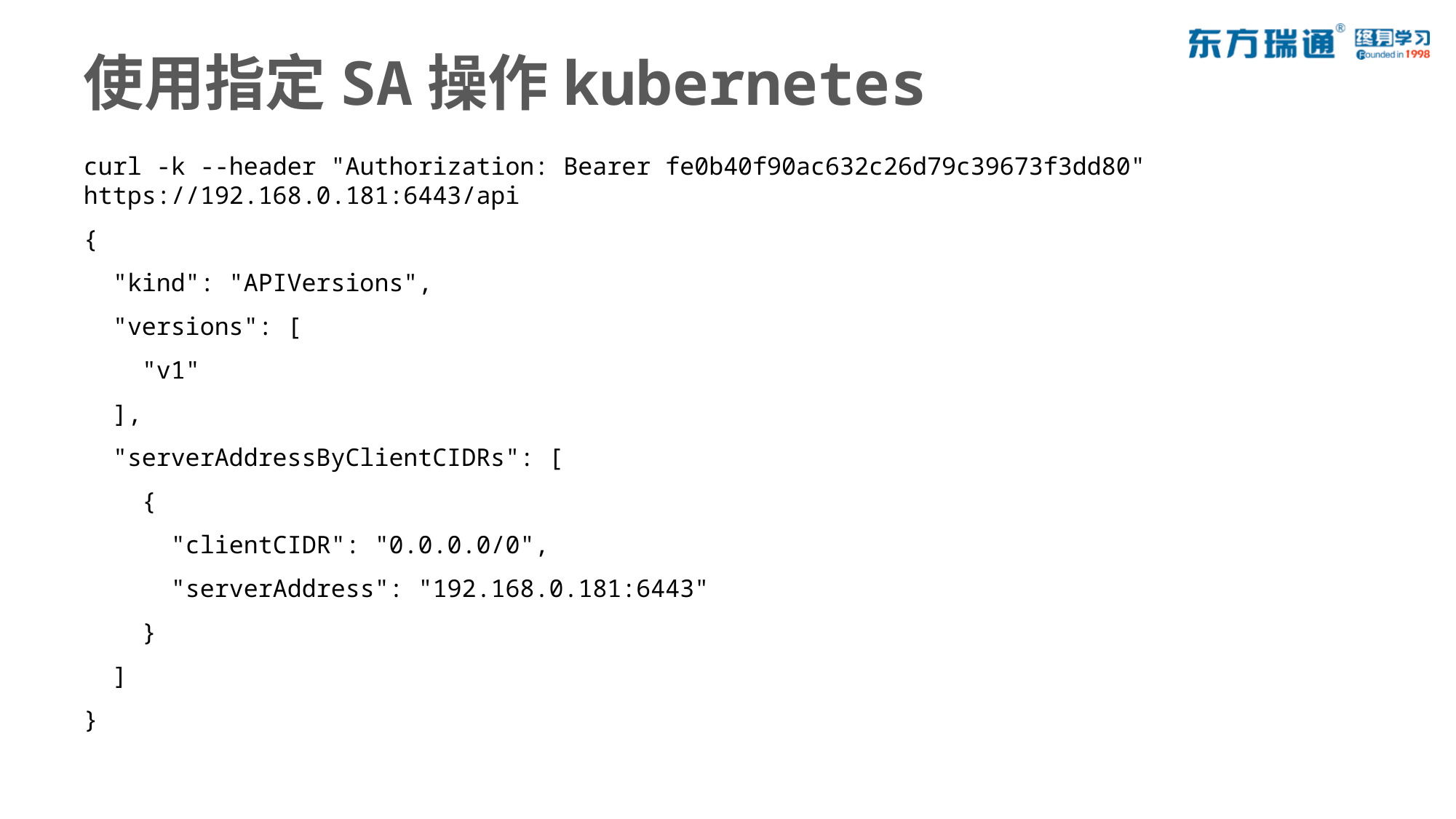

# 使用指定SA操作kubernetes
curl -k --header "Authorization: Bearer fe0b40f90ac632c26d79c39673f3dd80" https://192.168.0.181:6443/api
{
  "kind": "APIVersions",
  "versions": [
    "v1"
  ],
  "serverAddressByClientCIDRs": [
    {
      "clientCIDR": "0.0.0.0/0",
      "serverAddress": "192.168.0.181:6443"
    }
  ]
}